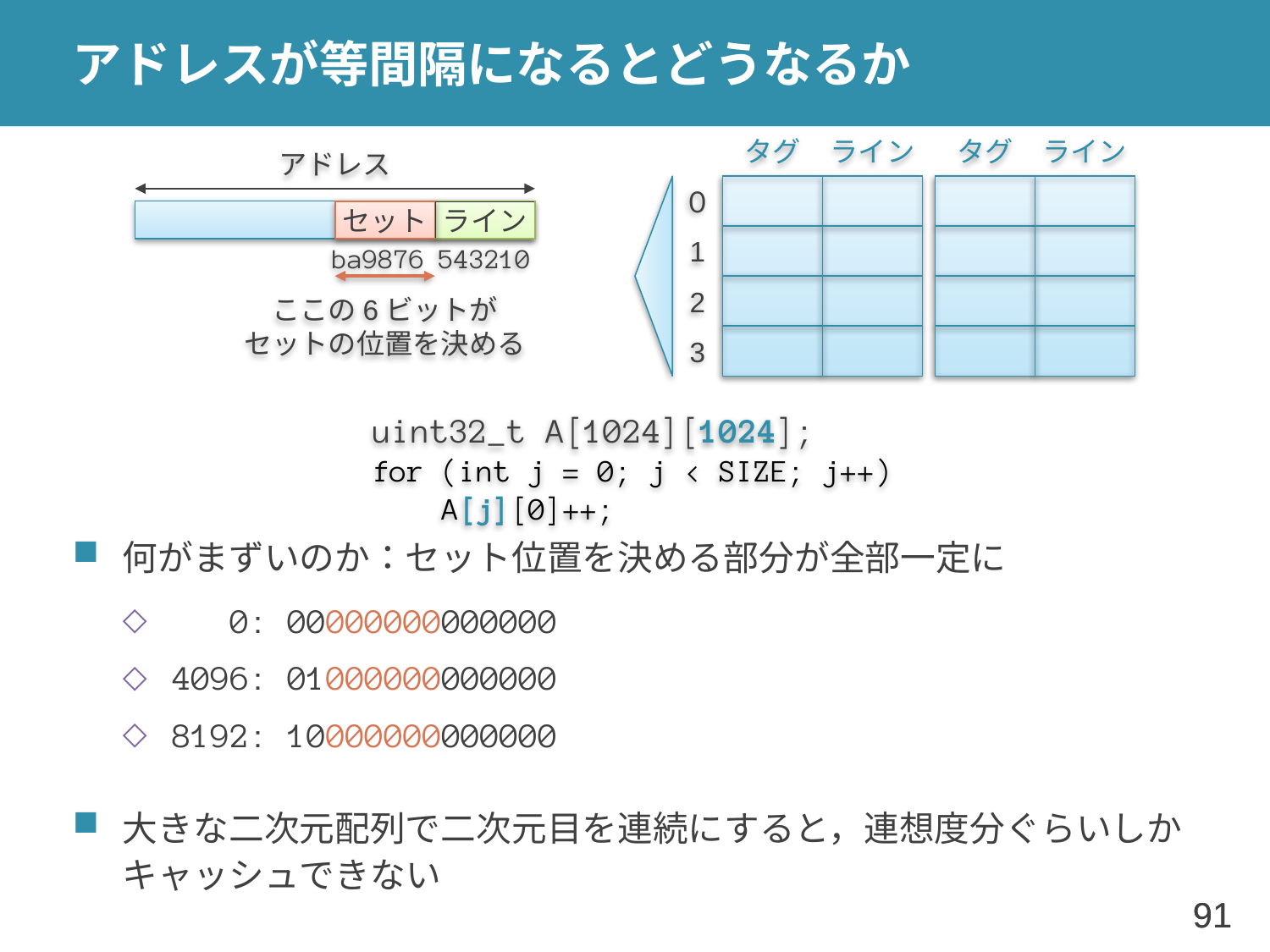

# アドレスが等間隔になるとどうなるか
タグ
ライン
タグ
ライン
アドレス
０

セット
ライン
1

ba9876
543210

2

ここの6ビットが
セットの位置を決める
3

uint32_t A[1024][1024];
for (int j = 0; j < SIZE; j++)
    A[j][0]++;

何がまずいのか：セット位置を決める部分が全部一定に
   0: 00000000000000
4096: 01000000000000
8192: 10000000000000
大きな二次元配列で二次元目を連続にすると，連想度分ぐらいしかキャッシュできない